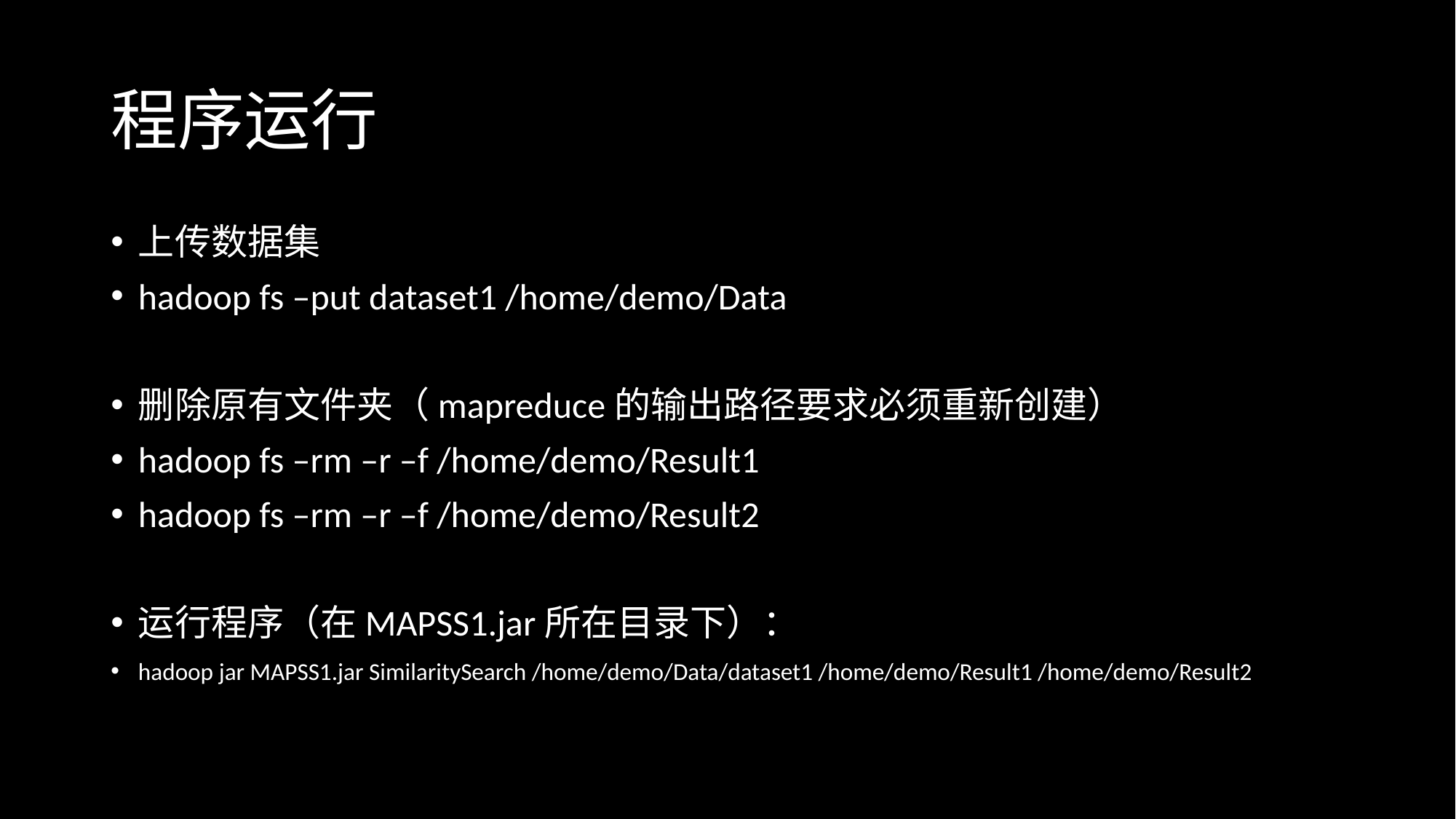

# 程序运行
上传数据集
hadoop fs –put dataset1 /home/demo/Data

删除原有文件夹（mapreduce的输出路径要求必须重新创建）
hadoop fs –rm –r –f /home/demo/Result1
hadoop fs –rm –r –f /home/demo/Result2

运行程序（在MAPSS1.jar所在目录下）：
hadoop jar MAPSS1.jar SimilaritySearch /home/demo/Data/dataset1 /home/demo/Result1 /home/demo/Result2